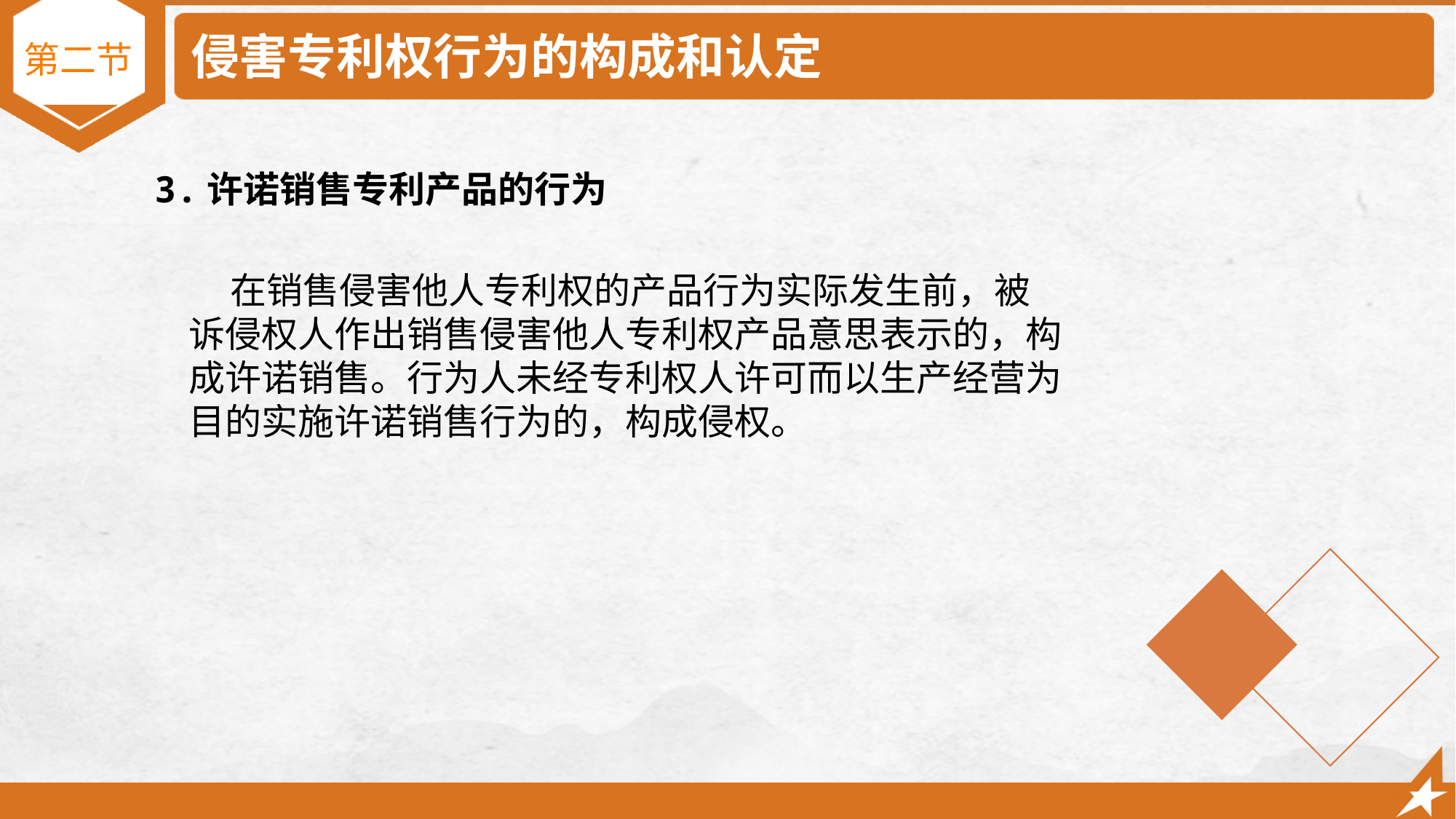

侵害专利权行为的构成和认定
第二节
3.许诺销售专利产品的行为
    在销售侵害他人专利权的产品行为实际发生前，被诉侵权人作出销售侵害他人专利权产品意思表示的，构成许诺销售。行为人未经专利权人许可而以生产经营为目的实施许诺销售行为的，构成侵权。